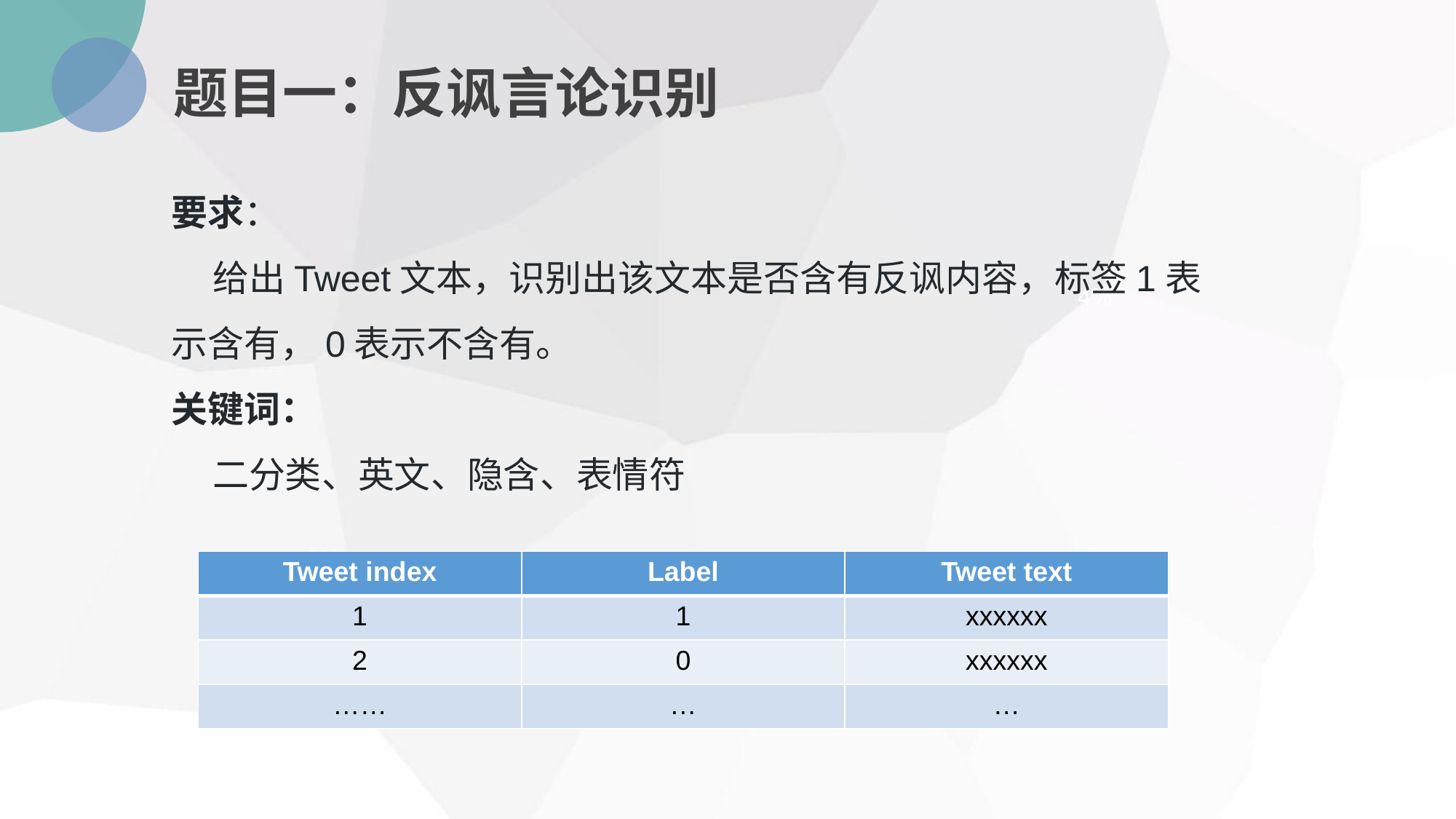

题目一：反讽言论识别

要求：
    给出Tweet文本，识别出该文本是否含有反讽内容，标签1表示含有，0表示不含有。
关键词：
    二分类、英文、隐含、表情符
4%
8%
| Tweet index | Label | Tweet text |
| --- | --- | --- |
| 1 | 1 | xxxxxx |
| 2 | 0 | xxxxxx |
| …… | … | … |